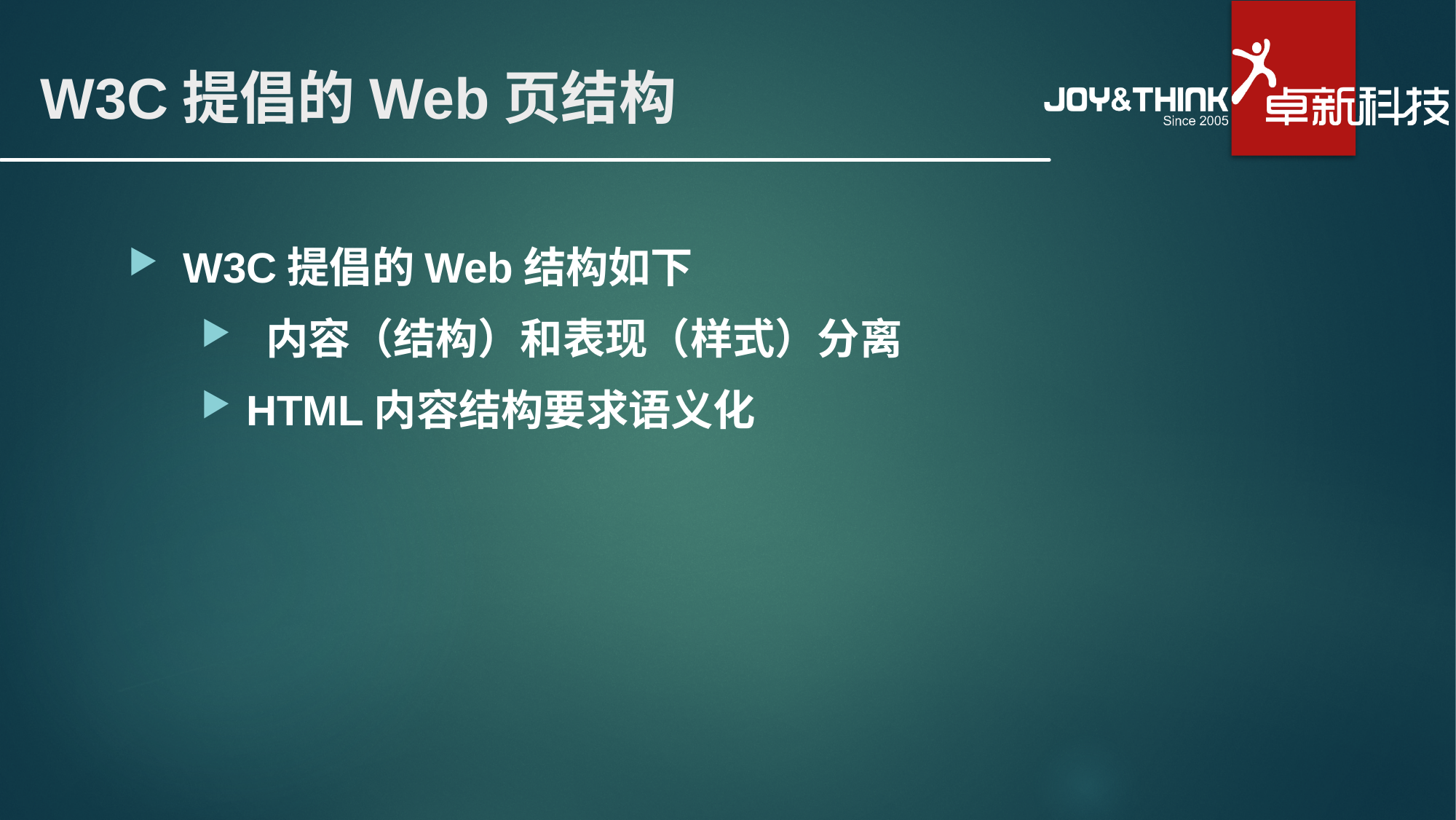

# W3C提倡的Web页结构
W3C提倡的Web结构如下
 内容（结构）和表现（样式）分离
HTML内容结构要求语义化